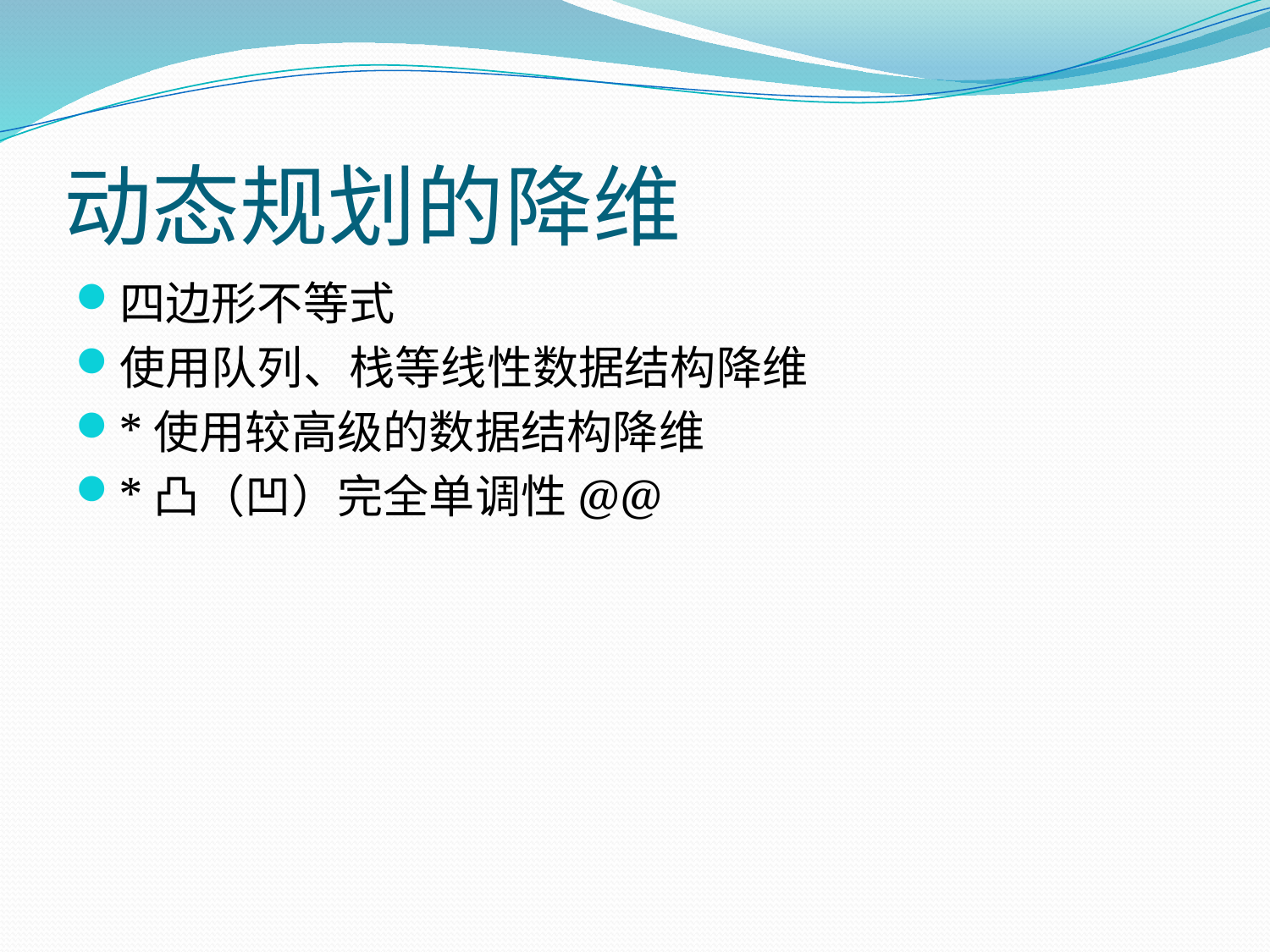

# 动态规划的降维
四边形不等式
使用队列、栈等线性数据结构降维
*使用较高级的数据结构降维
*凸（凹）完全单调性@@